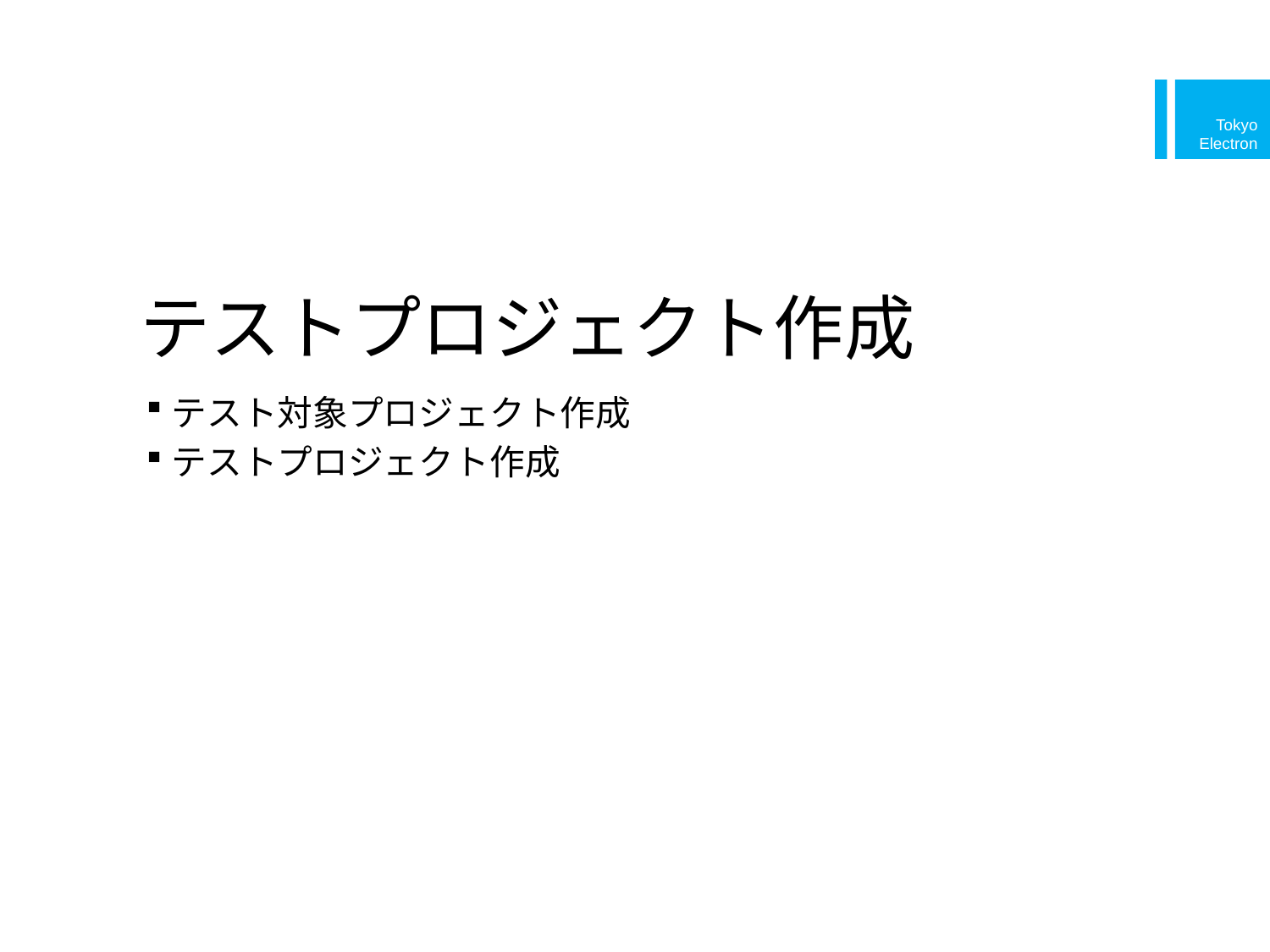

# テストプロジェクト作成
テスト対象プロジェクト作成
テストプロジェクト作成